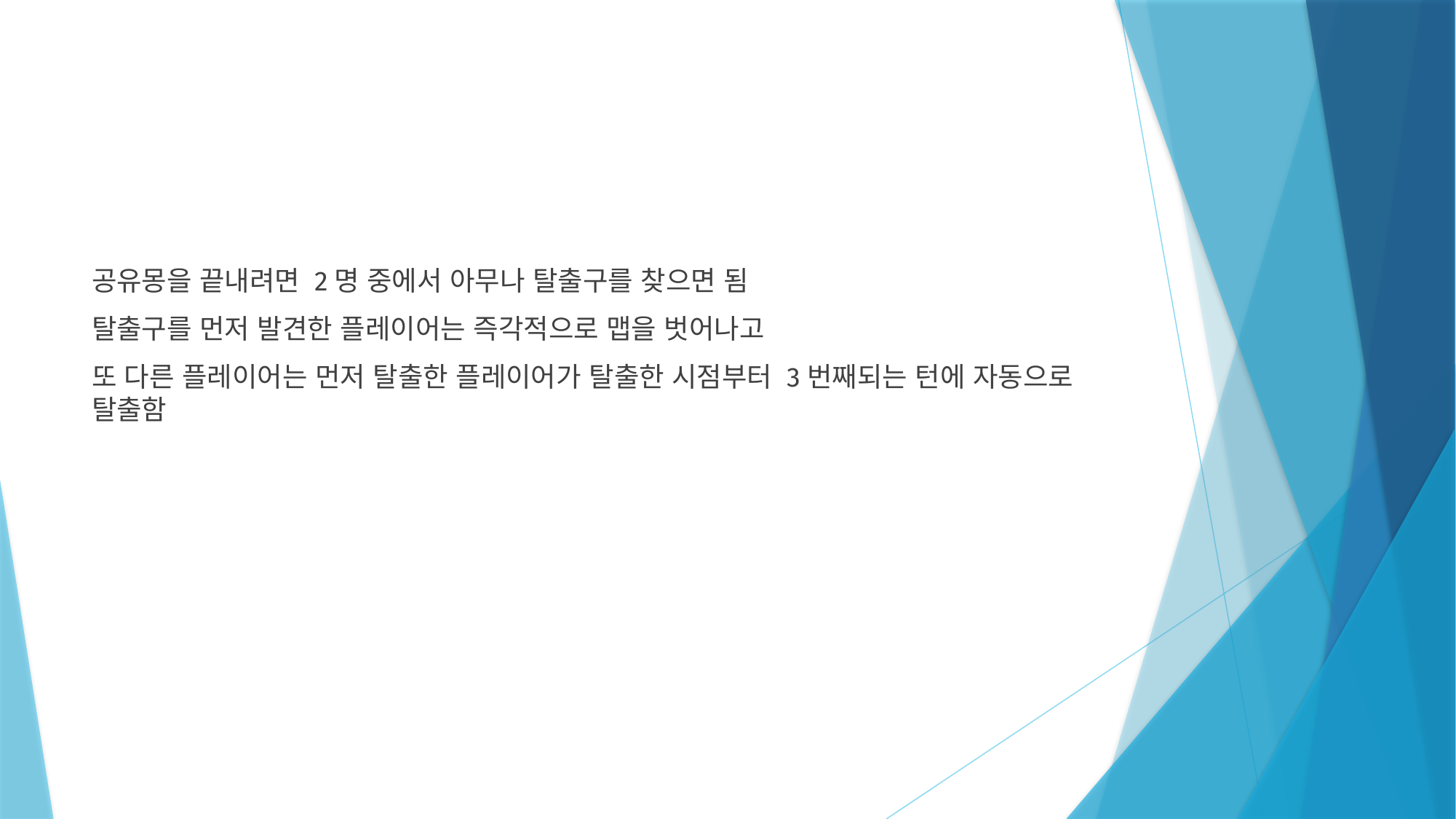

공유몽을 끝내려면 2명 중에서 아무나 탈출구를 찾으면 됨
탈출구를 먼저 발견한 플레이어는 즉각적으로 맵을 벗어나고
또 다른 플레이어는 먼저 탈출한 플레이어가 탈출한 시점부터 3번째되는 턴에 자동으로 탈출함